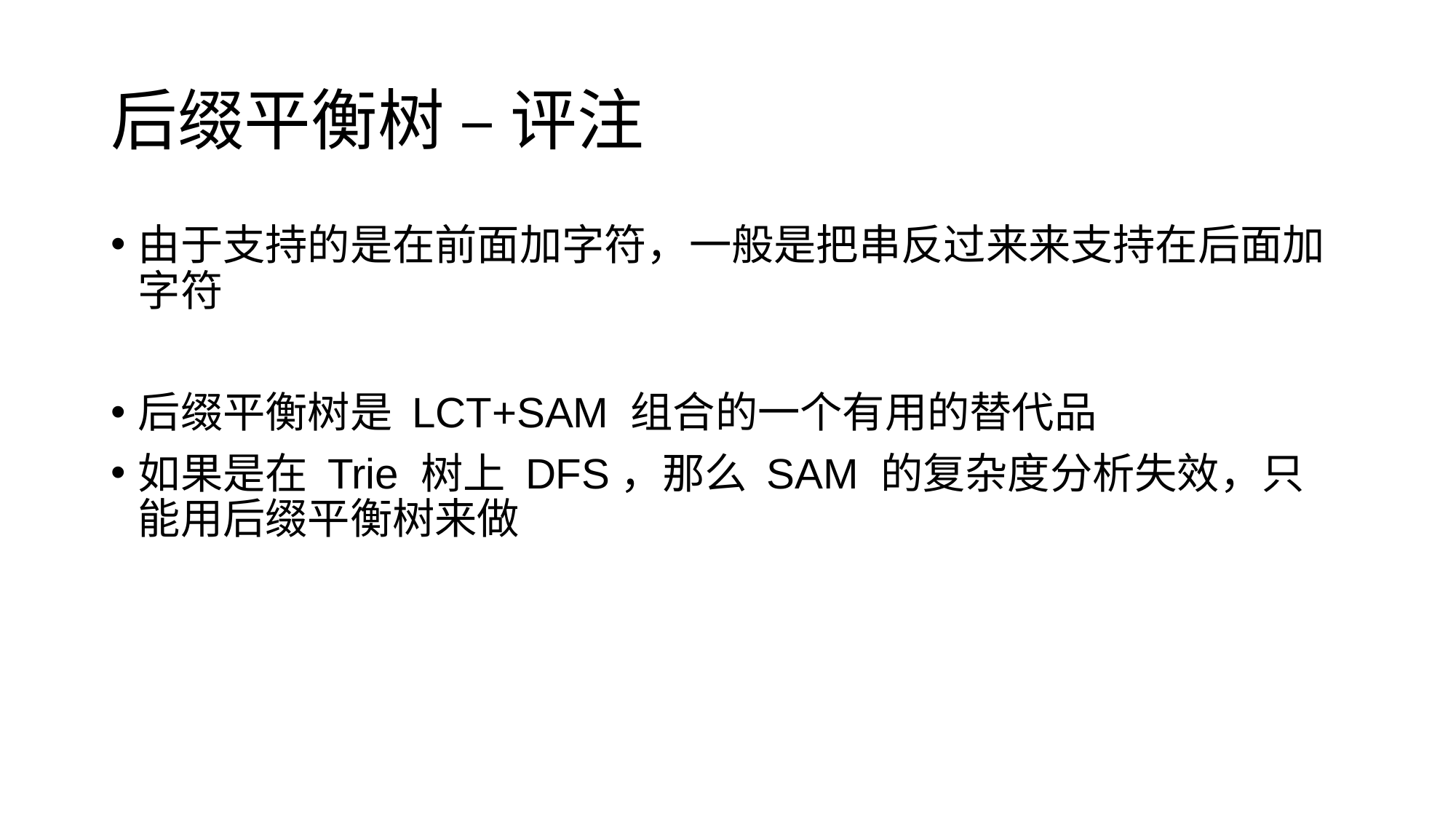

# 后缀平衡树 – 评注
由于支持的是在前面加字符，一般是把串反过来来支持在后面加字符

后缀平衡树是 LCT+SAM 组合的一个有用的替代品
如果是在 Trie 树上 DFS，那么 SAM 的复杂度分析失效，只能用后缀平衡树来做